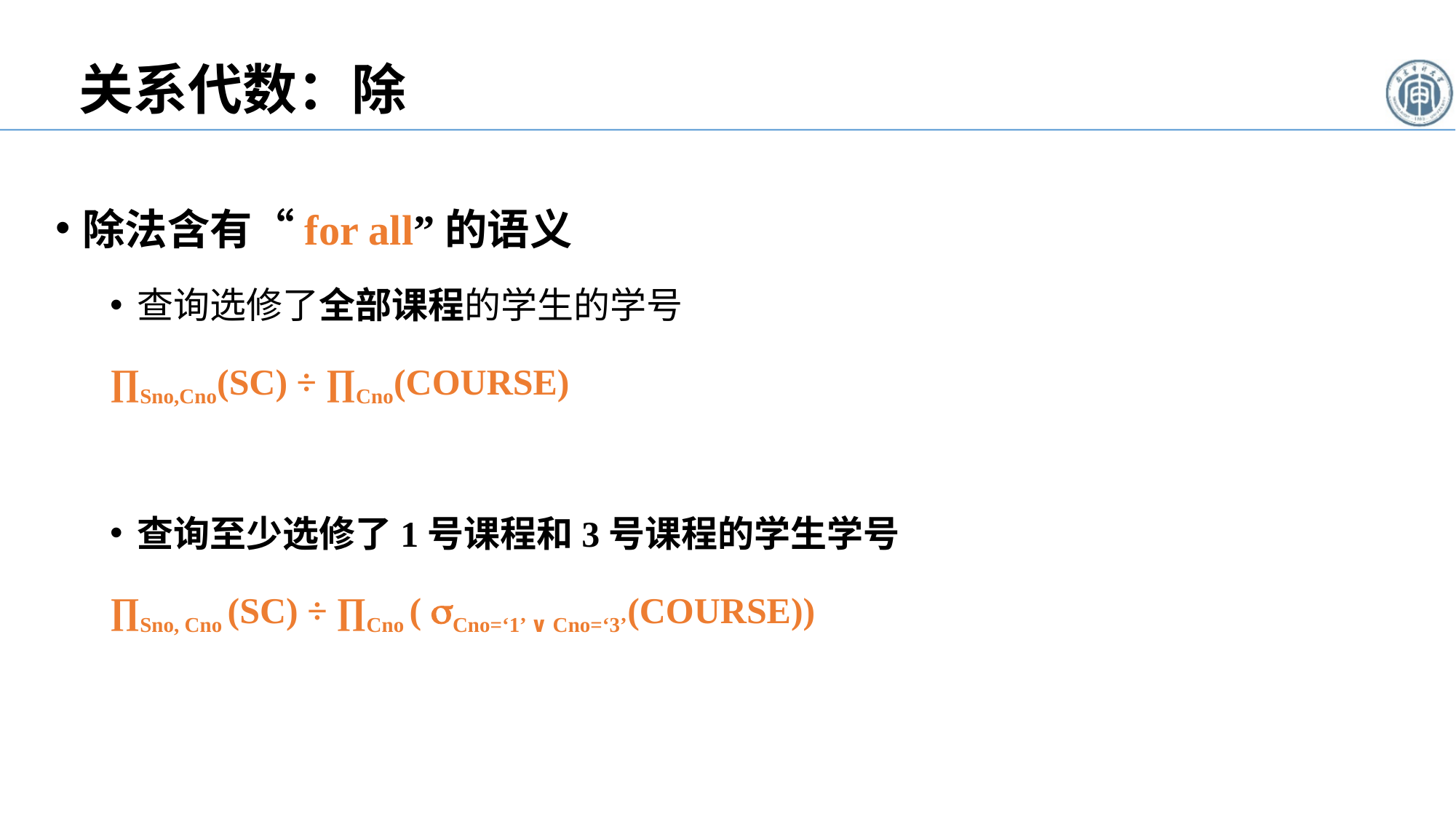

# 关系代数：除
除法含有“for all”的语义
查询选修了全部课程的学生的学号
∏Sno,Cno(SC) ÷ ∏Cno(COURSE)

查询至少选修了1号课程和3号课程的学生学号
∏Sno, Cno (SC) ÷ ∏Cno ( σCno=‘1’ ∨ Cno=‘3’(COURSE))